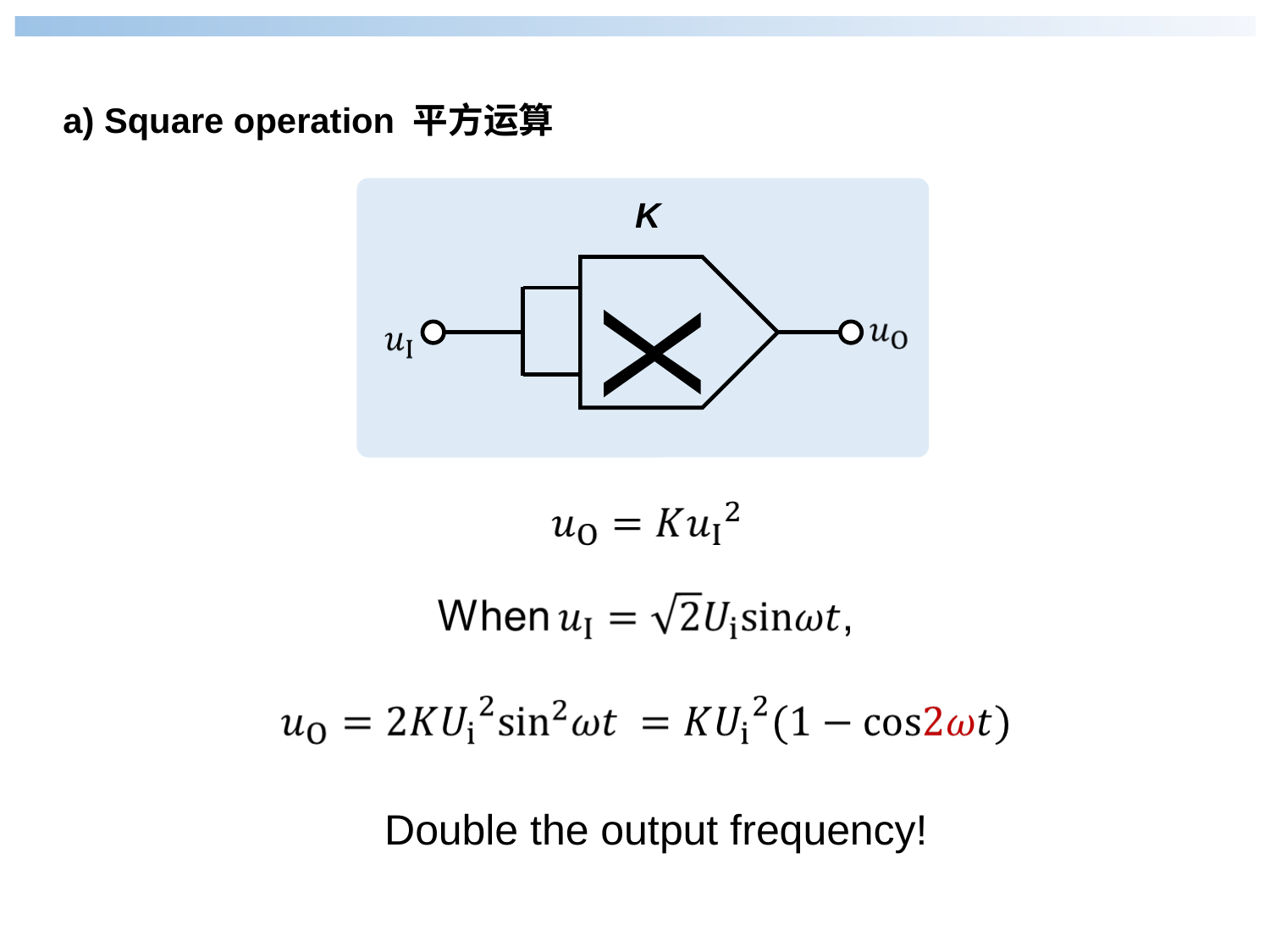

a) Square operation 平方运算

K
X

Double the output frequency!